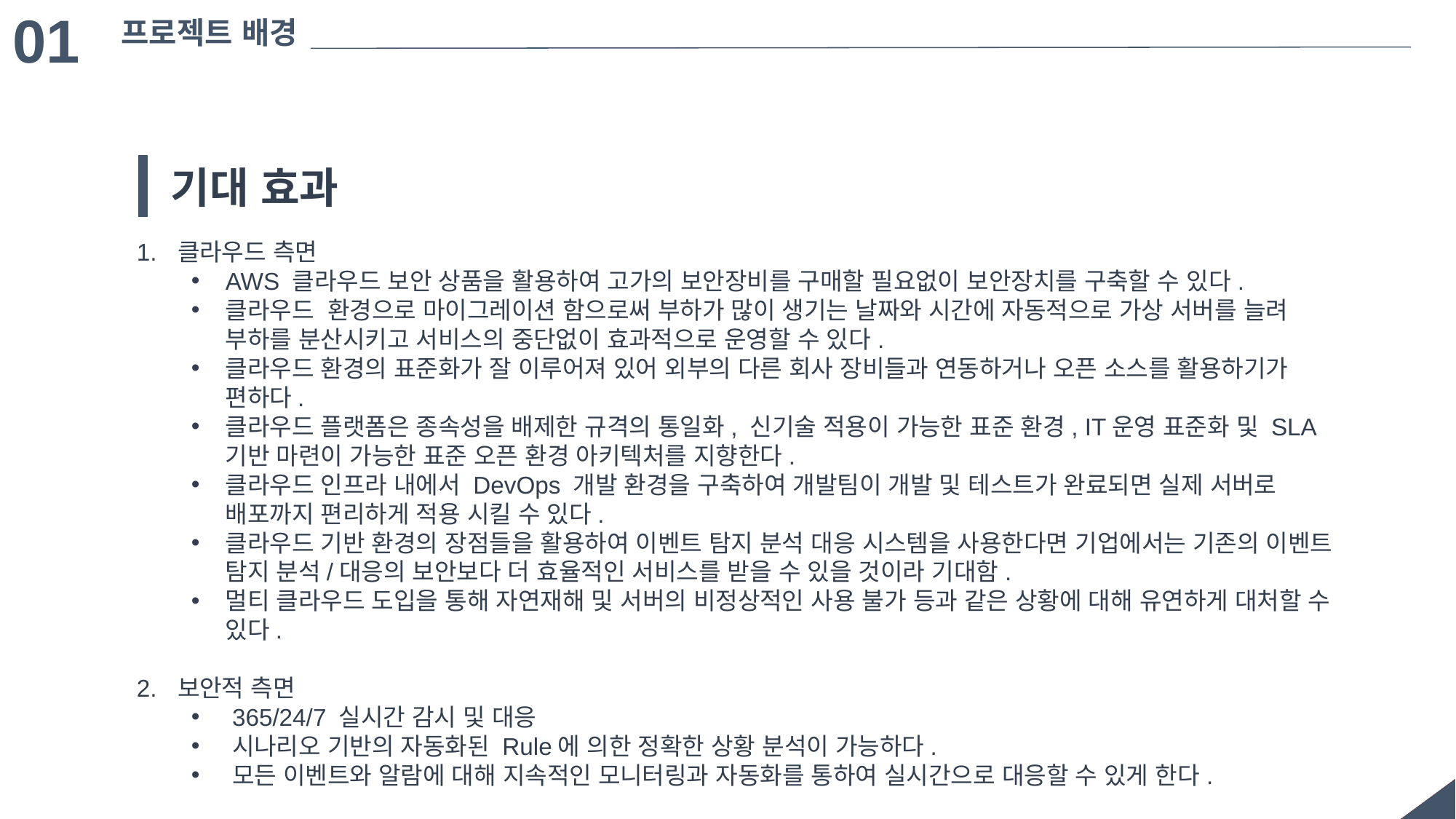

01
프로젝트 배경

기대 효과
클라우드 측면
AWS 클라우드 보안 상품을 활용하여 고가의 보안장비를 구매할 필요없이 보안장치를 구축할 수 있다.
클라우드  환경으로 마이그레이션 함으로써 부하가 많이 생기는 날짜와 시간에 자동적으로 가상 서버를 늘려 부하를 분산시키고 서비스의 중단없이 효과적으로 운영할 수 있다.
클라우드 환경의 표준화가 잘 이루어져 있어 외부의 다른 회사 장비들과 연동하거나 오픈 소스를 활용하기가 편하다.
클라우드 플랫폼은 종속성을 배제한 규격의 통일화, 신기술 적용이 가능한 표준 환경, IT운영 표준화 및 SLA기반 마련이 가능한 표준 오픈 환경 아키텍처를 지향한다.
클라우드 인프라 내에서 DevOps 개발 환경을 구축하여 개발팀이 개발 및 테스트가 완료되면 실제 서버로 배포까지 편리하게 적용 시킬 수 있다.
클라우드 기반 환경의 장점들을 활용하여 이벤트 탐지 분석 대응 시스템을 사용한다면 기업에서는 기존의 이벤트 탐지 분석/대응의 보안보다 더 효율적인 서비스를 받을 수 있을 것이라 기대함.
멀티 클라우드 도입을 통해 자연재해 및 서버의 비정상적인 사용 불가 등과 같은 상황에 대해 유연하게 대처할 수 있다.

보안적 측면
365/24/7 실시간 감시 및 대응
시나리오 기반의 자동화된 Rule에 의한 정확한 상황 분석이 가능하다.
모든 이벤트와 알람에 대해 지속적인 모니터링과 자동화를 통하여 실시간으로 대응할 수 있게 한다.